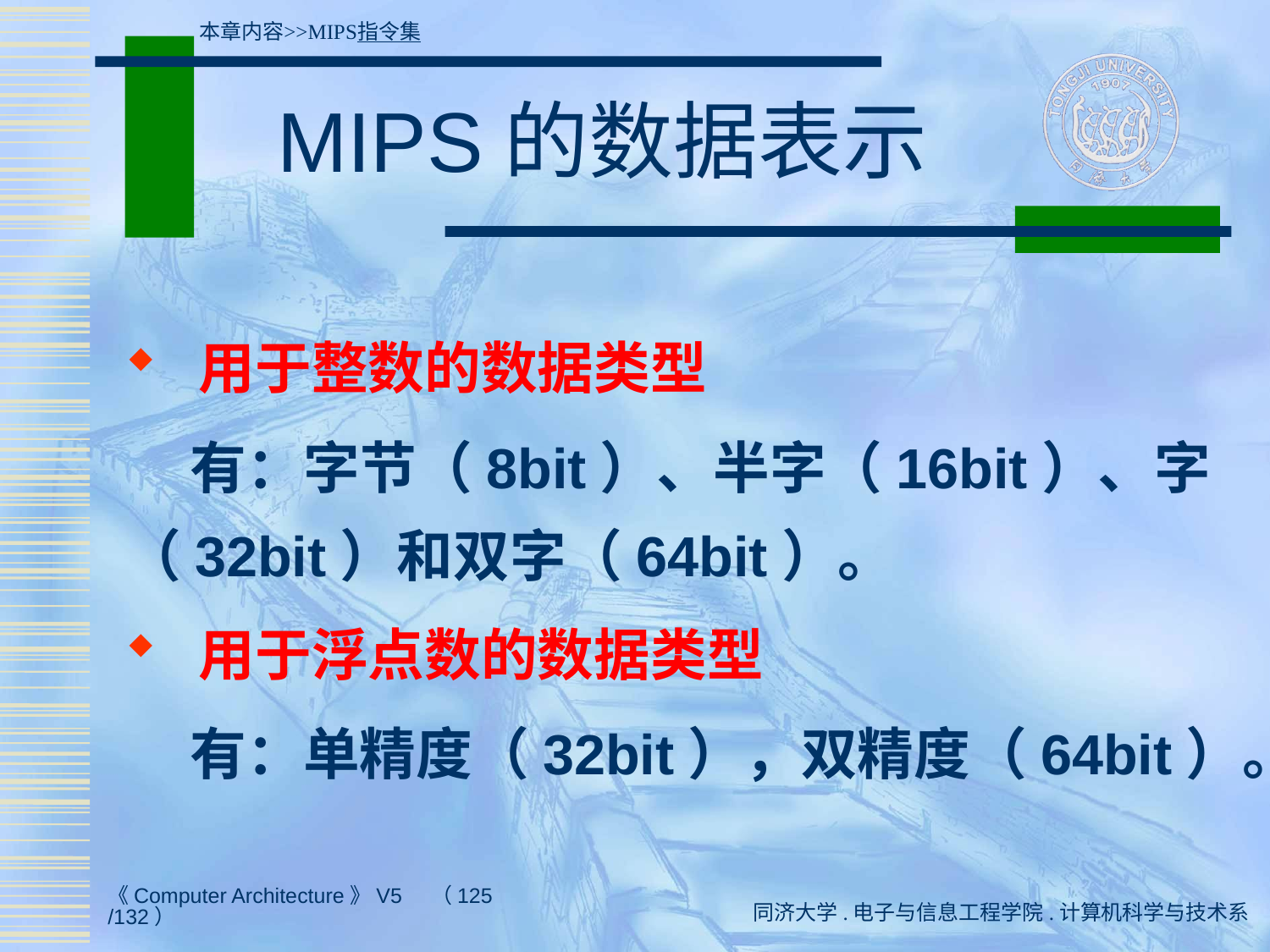

本章内容>>MIPS指令集
# MIPS的数据表示
  用于整数的数据类型
    有：字节（8bit）、半字（16bit）、字（32bit）和双字（64bit）。
  用于浮点数的数据类型
    有：单精度（32bit），双精度（64bit）。